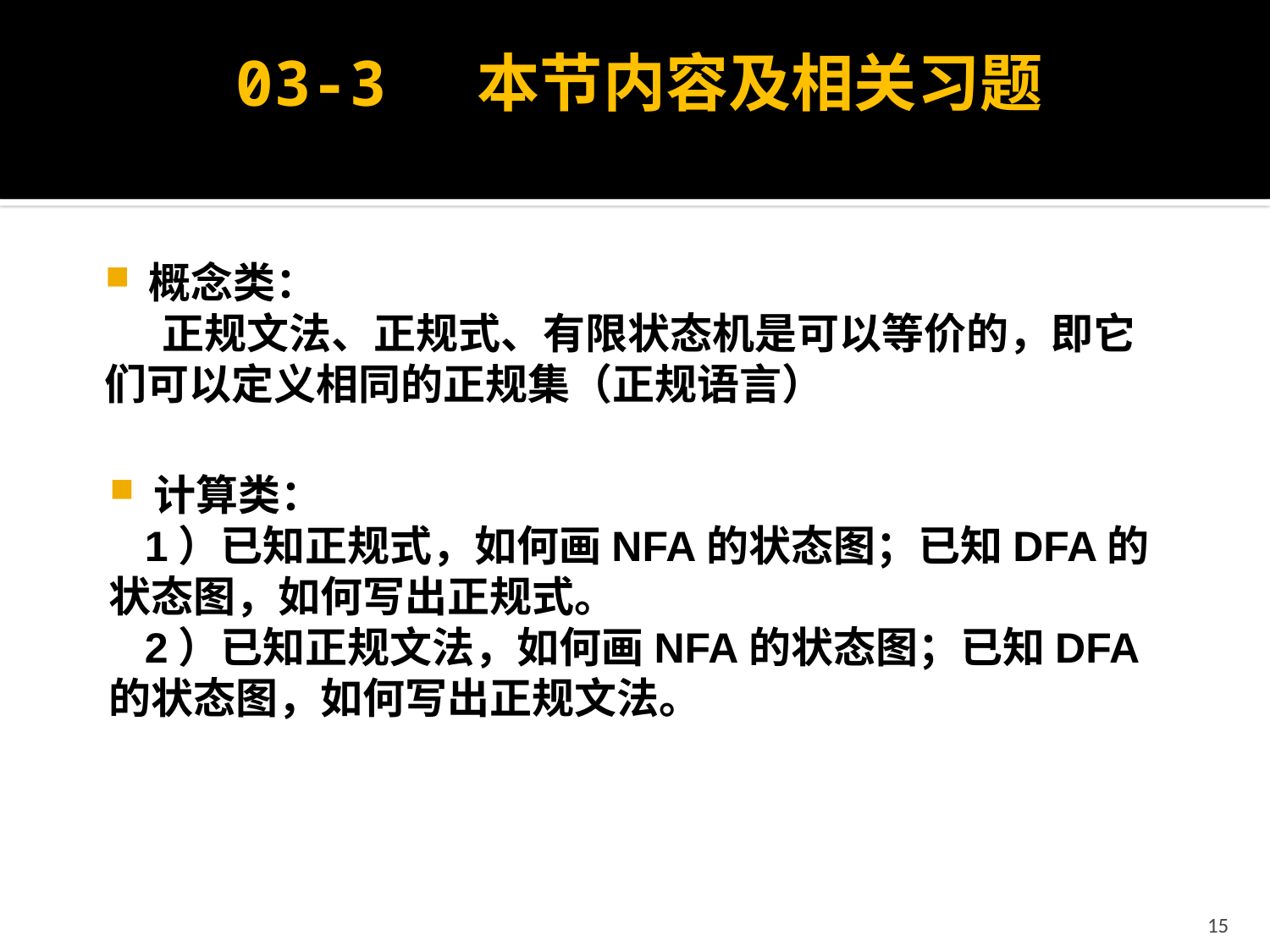

# 03-3  本节内容及相关习题
概念类：
     正规文法、正规式、有限状态机是可以等价的，即它们可以定义相同的正规集（正规语言）
计算类：
   1）已知正规式，如何画NFA的状态图；已知DFA的状态图，如何写出正规式。
   2）已知正规文法，如何画NFA的状态图；已知DFA的状态图，如何写出正规文法。

15